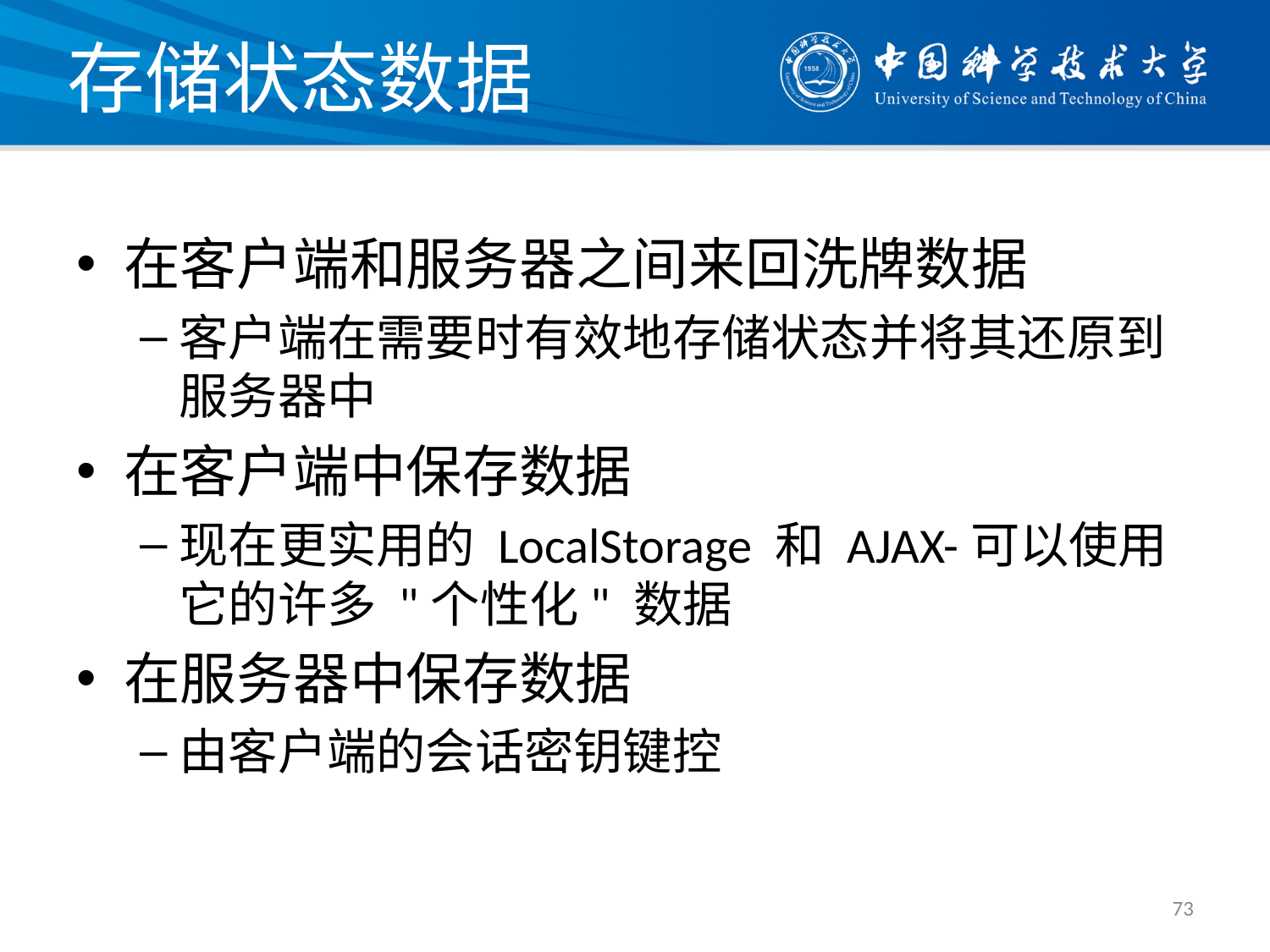

# 存储状态数据
在客户端和服务器之间来回洗牌数据
客户端在需要时有效地存储状态并将其还原到服务器中
在客户端中保存数据
现在更实用的 LocalStorage 和 AJAX-可以使用它的许多 "个性化" 数据
在服务器中保存数据
由客户端的会话密钥键控
73